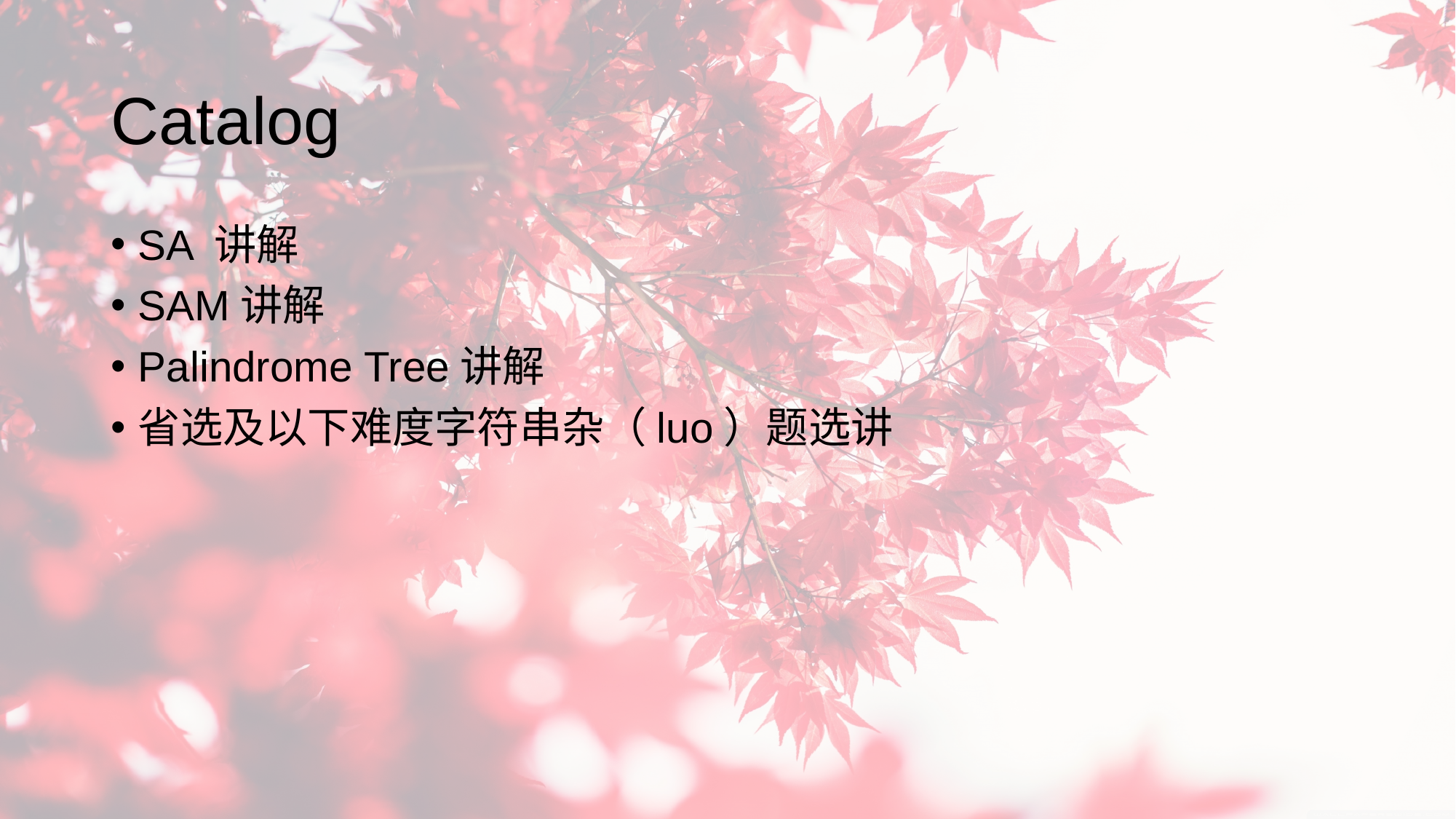

# Catalog
SA 讲解
SAM讲解
Palindrome Tree讲解
省选及以下难度字符串杂（luo）题选讲